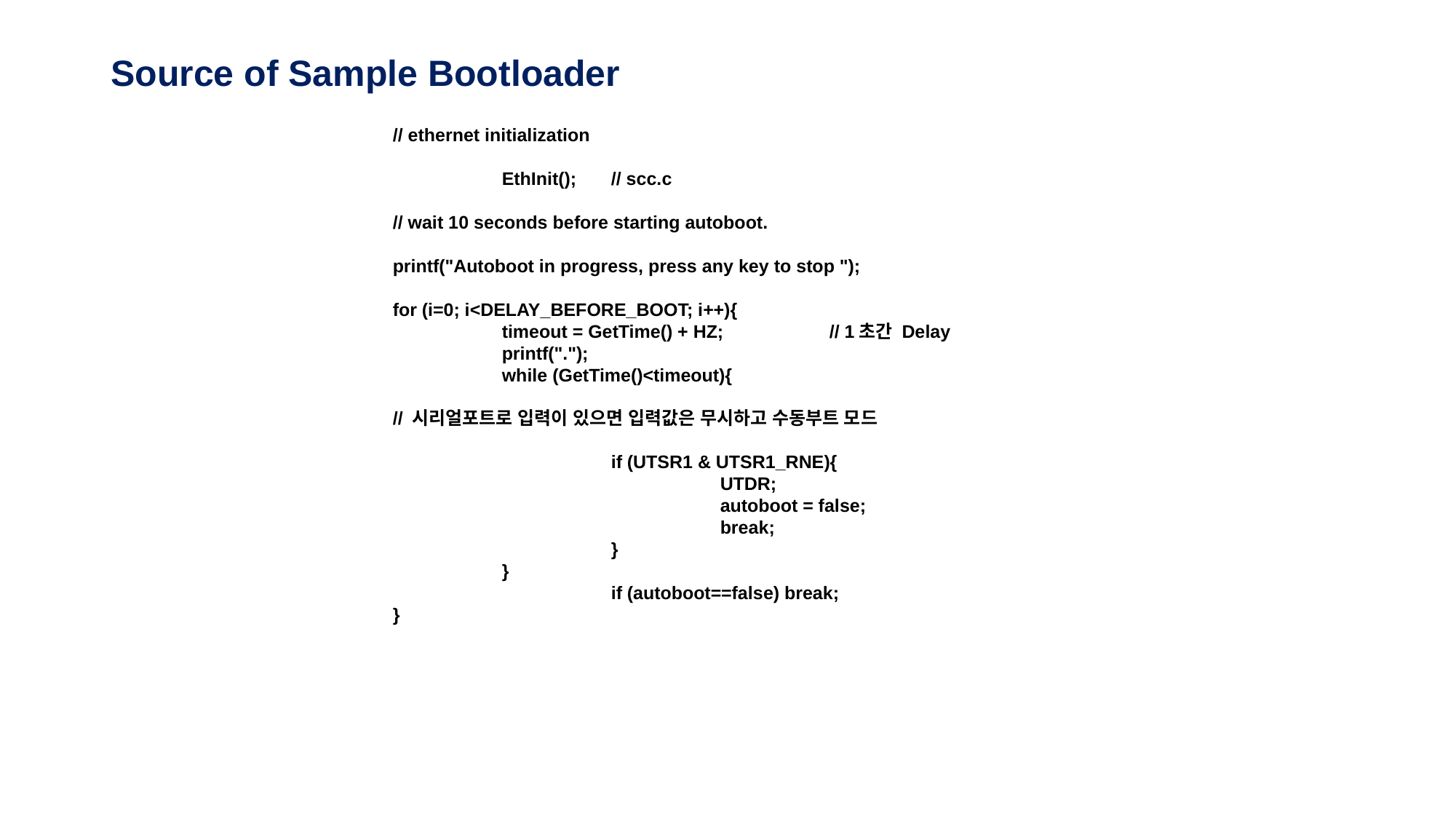

# Source of Sample Bootloader
// ethernet initialization

	EthInit(); 	// scc.c

// wait 10 seconds before starting autoboot.

printf("Autoboot in progress, press any key to stop ");

for (i=0; i<DELAY_BEFORE_BOOT; i++){
	timeout = GetTime() + HZ;	// 1초간 Delay
	printf(".");
	while (GetTime()<timeout){

// 시리얼포트로 입력이 있으면 입력값은 무시하고 수동부트 모드

		if (UTSR1 & UTSR1_RNE){
			UTDR;
			autoboot = false;
			break;
		}
	}
		if (autoboot==false) break;
}